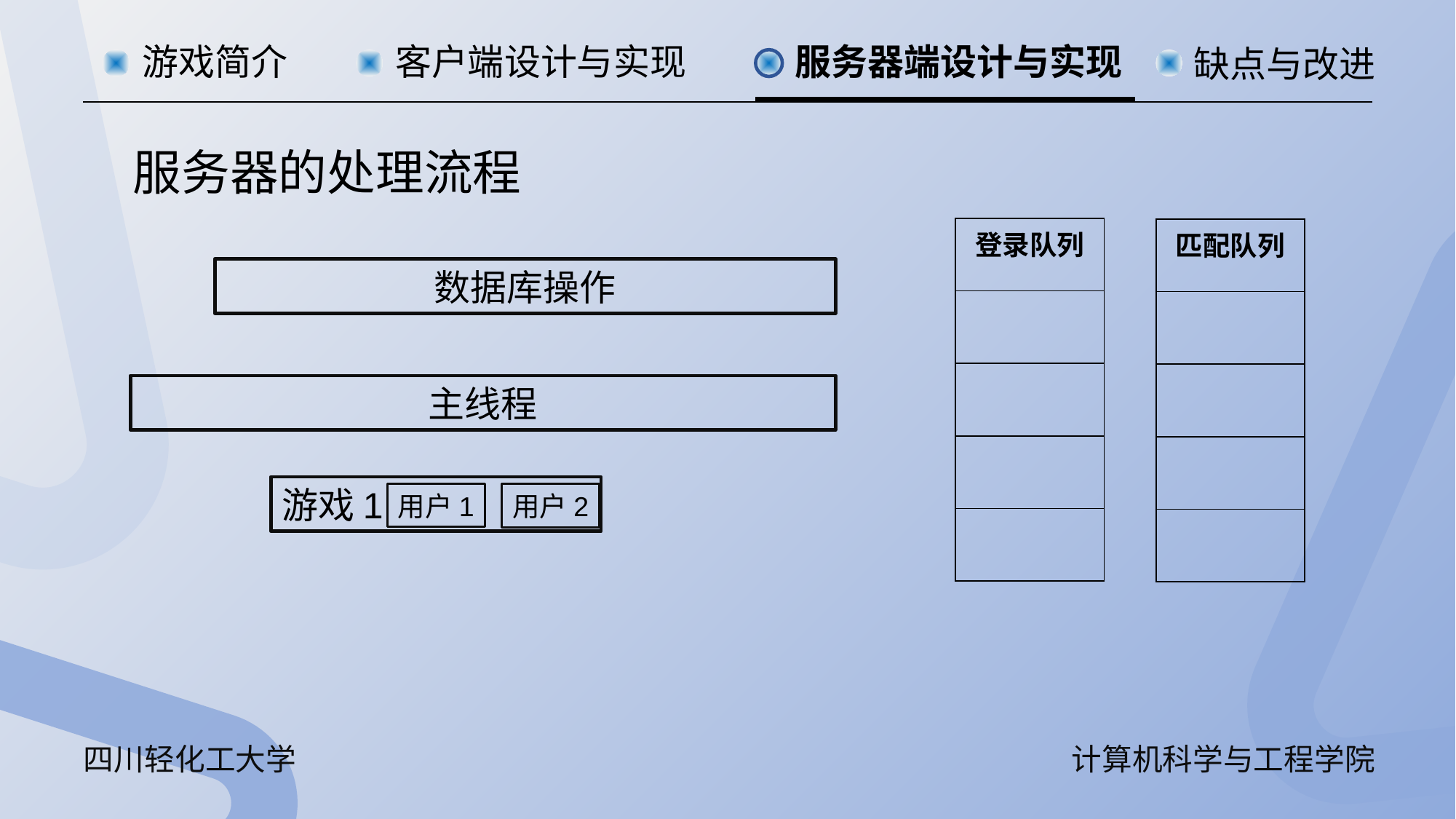

游戏简介
客户端设计与实现
服务器端设计与实现
缺点与改进

服务器的处理流程
| 登录队列 |
| --- |
|  |
|  |
|  |
|  |
| 匹配队列 |
| --- |
|  |
|  |
|  |
|  |
数据库操作

主线程
游戏1
用户1
用户2
四川轻化工大学
计算机科学与工程学院